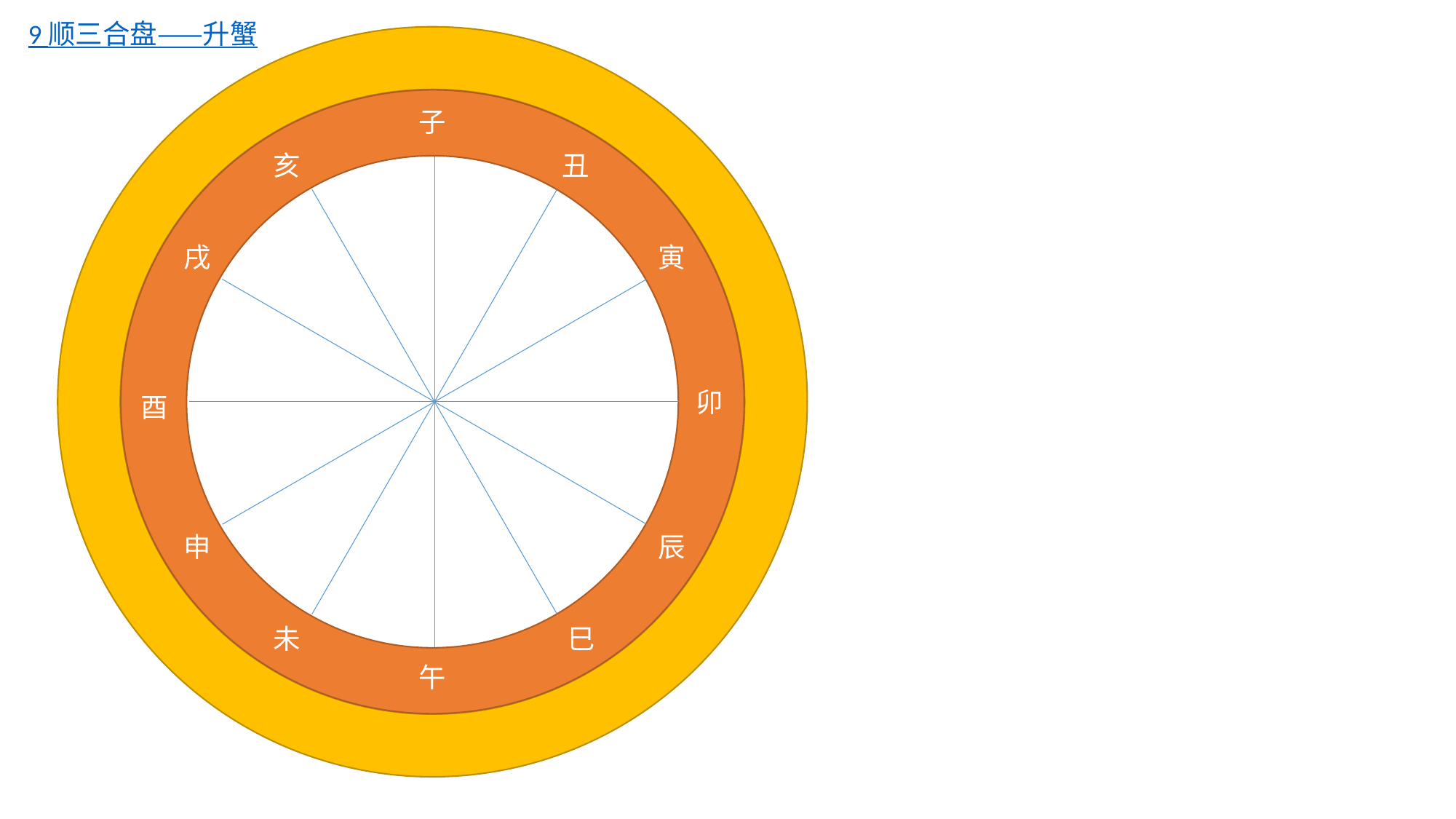

9 顺三合盘——升蟹

子
亥
丑
戌
寅
卯
酉
申
辰
巳
未
午